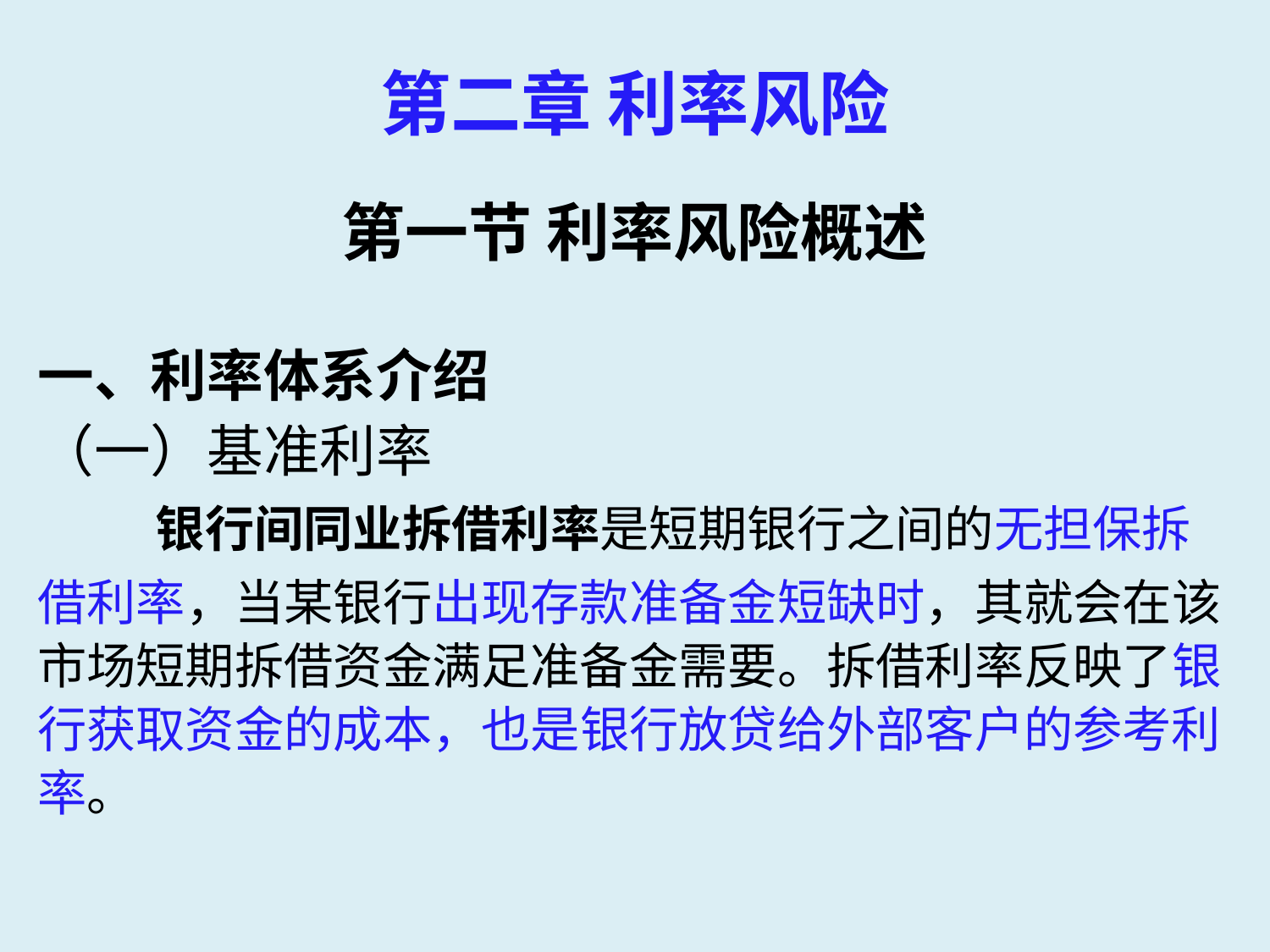

# 第二章 利率风险
第一节 利率风险概述

一、利率体系介绍
（一）基准利率
    银行间同业拆借利率是短期银行之间的无担保拆借利率，当某银行出现存款准备金短缺时，其就会在该市场短期拆借资金满足准备金需要。拆借利率反映了银行获取资金的成本，也是银行放贷给外部客户的参考利率。